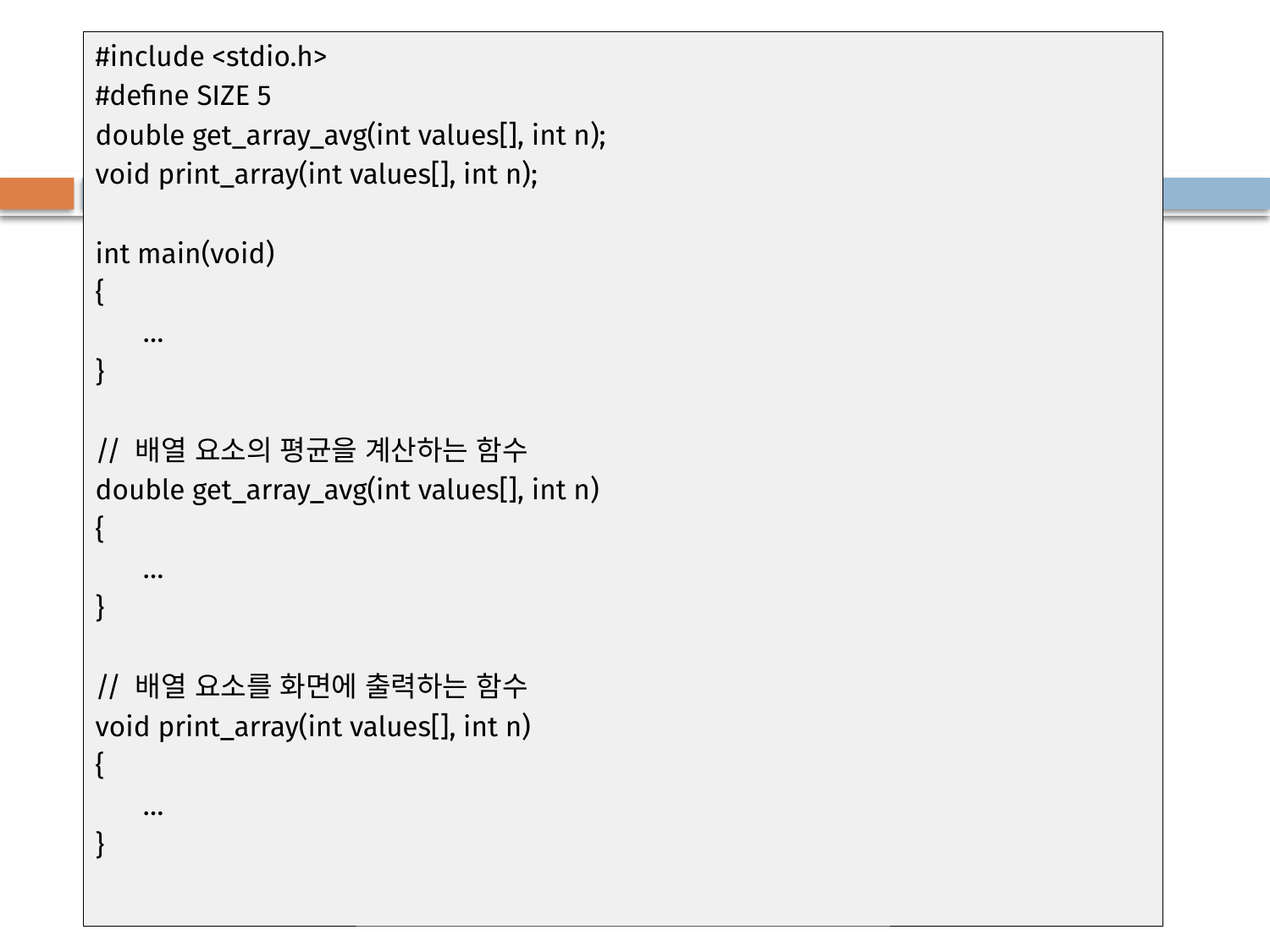

#include <stdio.h>
#define SIZE 5
double get_array_avg(int values[], int n);
void print_array(int values[], int n);

int main(void)
{
	…
}

// 배열 요소의 평균을 계산하는 함수
double get_array_avg(int values[], int n)
{
	…
}

// 배열 요소를 화면에 출력하는 함수
void print_array(int values[], int n)
{
	…
}

# Sol: